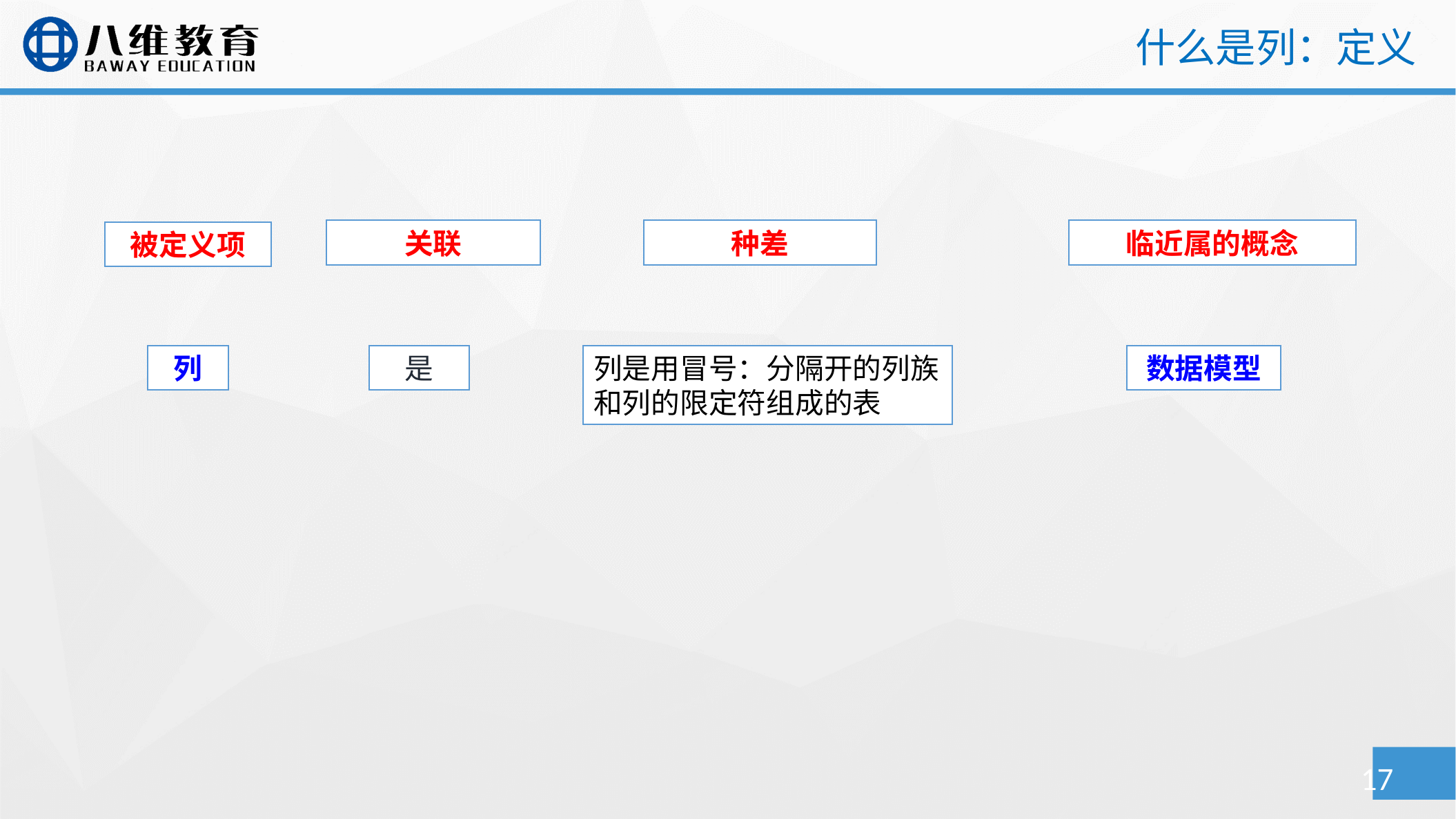

什么是列：定义
临近属的概念
关联
种差
被定义项
列
是
列是用冒号：分隔开的列族和列的限定符组成的表
数据模型